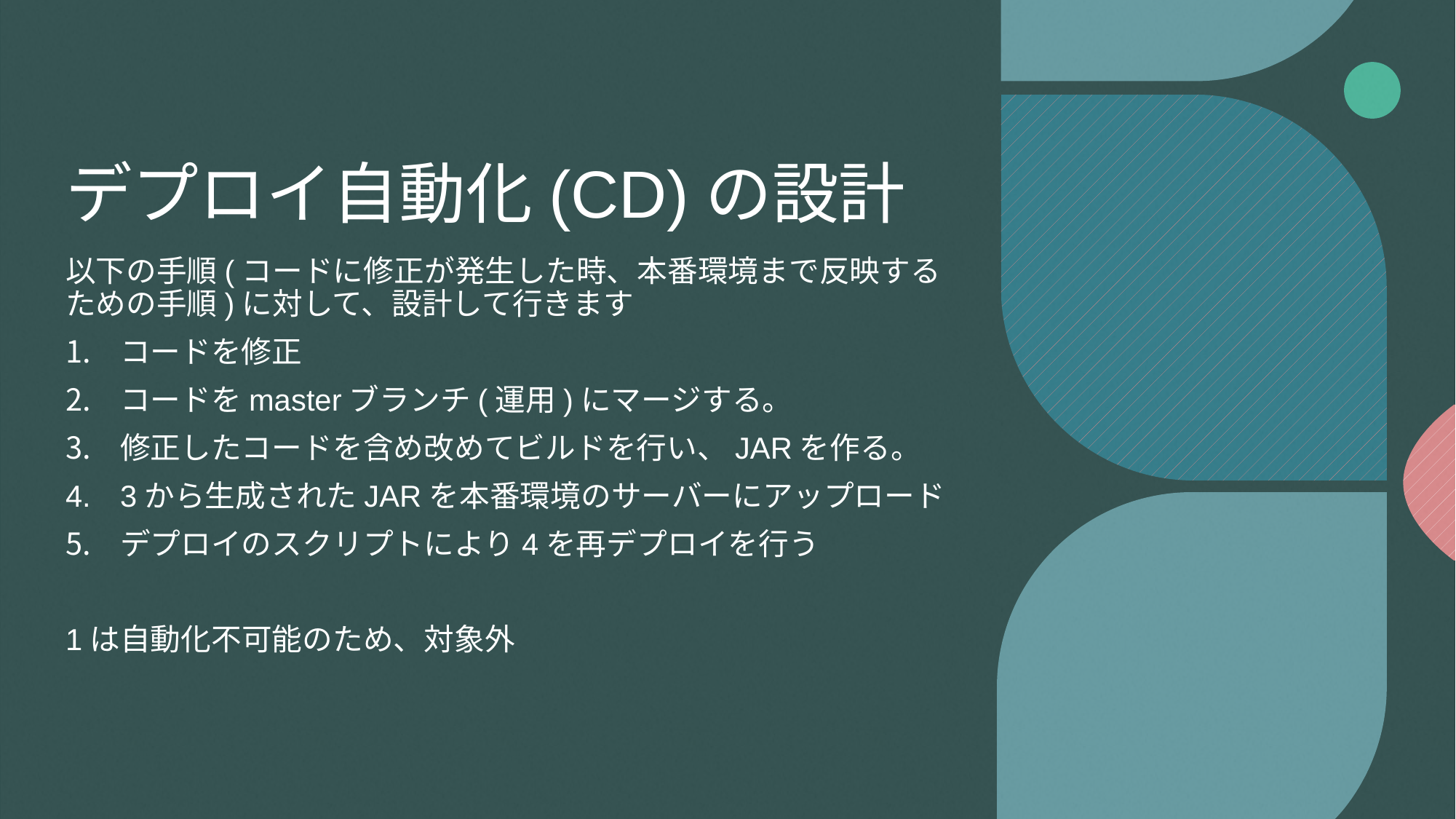

# デプロイ自動化(CD)の設計
以下の手順(コードに修正が発生した時、本番環境まで反映するための手順)に対して、設計して行きます
コードを修正
コードをmasterブランチ(運用)にマージする。
修正したコードを含め改めてビルドを行い、JARを作る。
3から生成されたJARを本番環境のサーバーにアップロード
デプロイのスクリプトにより4を再デプロイを行う

1は自動化不可能のため、対象外